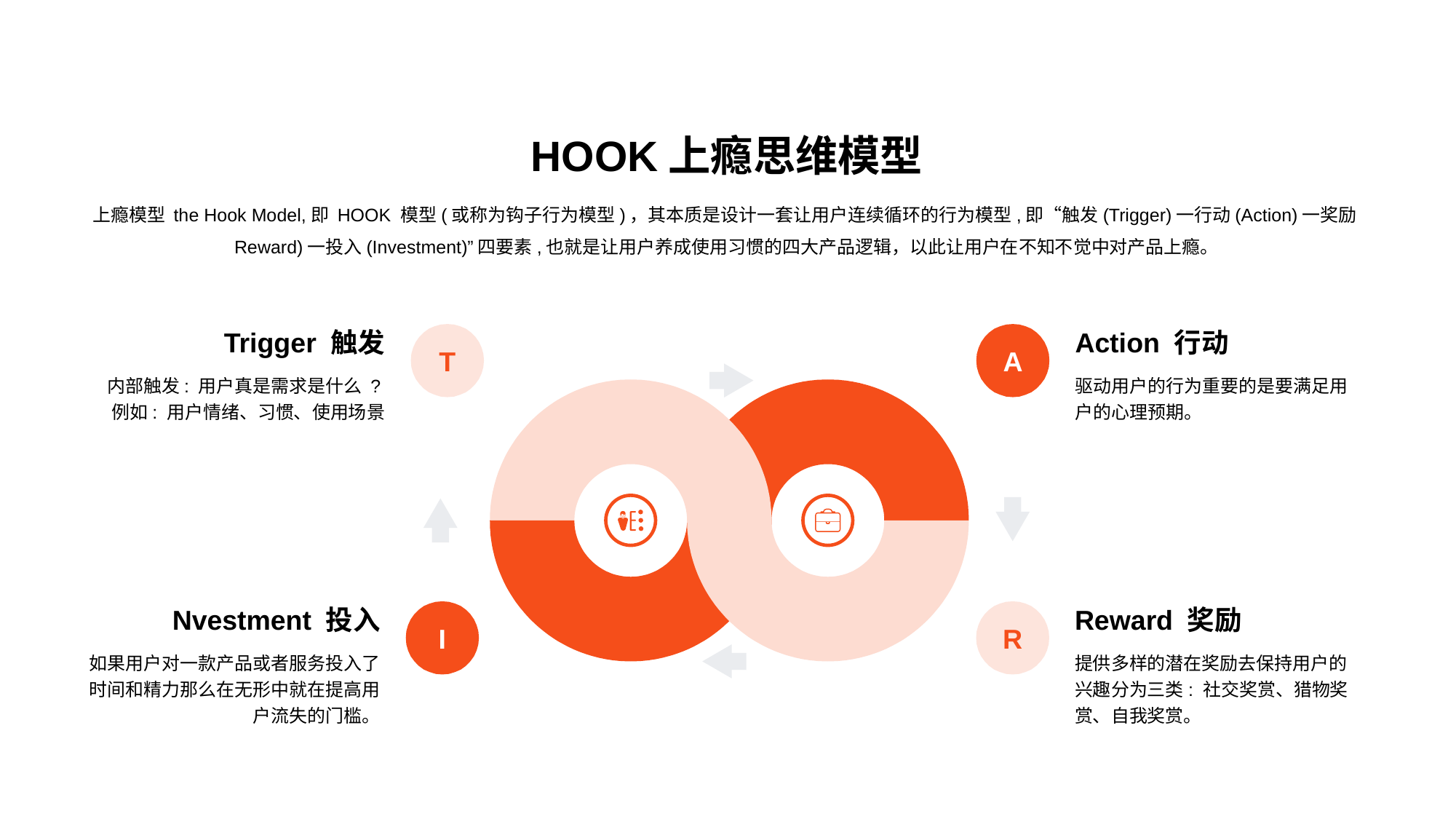

HOOK上瘾思维模型
上瘾模型 the Hook Model,即 HOOK 模型(或称为钩子行为模型)，其本质是设计一套让用户连续循环的行为模型,即“触发(Trigger)一行动(Action)一奖励Reward)一投入(Investment)”四要素,也就是让用户养成使用习惯的四大产品逻辑，以此让用户在不知不觉中对产品上瘾。
Trigger 触发
T
内部触发: 用户真是需求是什么 ?例如: 用户情绪、习惯、使用场景
Action 行动
A
驱动用户的行为重要的是要满足用户的心理预期。

Nvestment 投入
I
如果用户对一款产品或者服务投入了时间和精力那么在无形中就在提高用户流失的门槛。
Reward 奖励
R
提供多样的潜在奖励去保持用户的兴趣分为三类: 社交奖赏、猎物奖赏、自我奖赏。